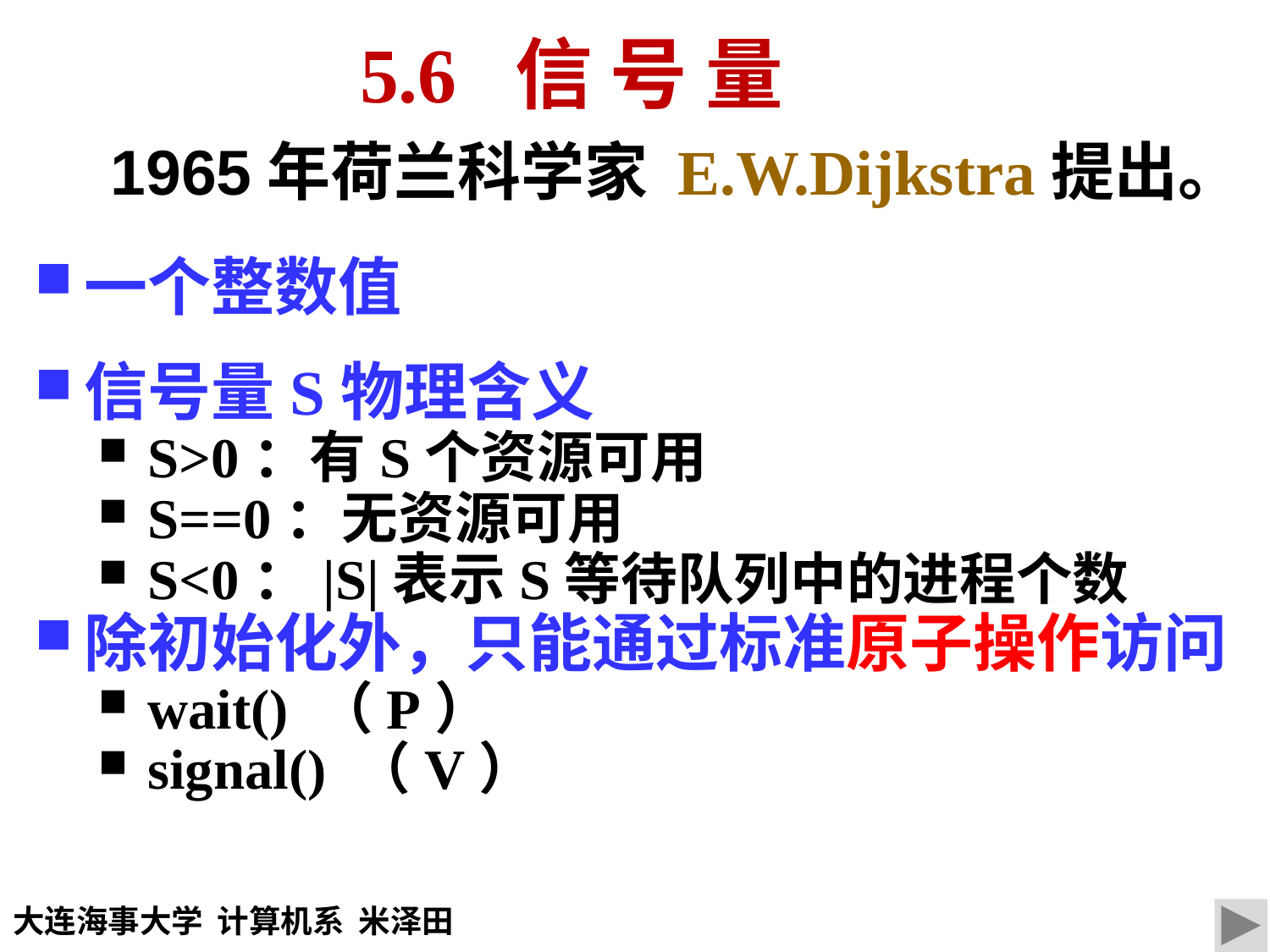

5.6  信 号 量
1965年荷兰科学家 E.W.Dijkstra提出。
一个整数值
信号量S物理含义
S>0：有S个资源可用
S==0：无资源可用
S<0：|S|表示S等待队列中的进程个数
除初始化外，只能通过标准原子操作访问
wait() （P）
signal() （V）
大连海事大学  计算机系  米泽田